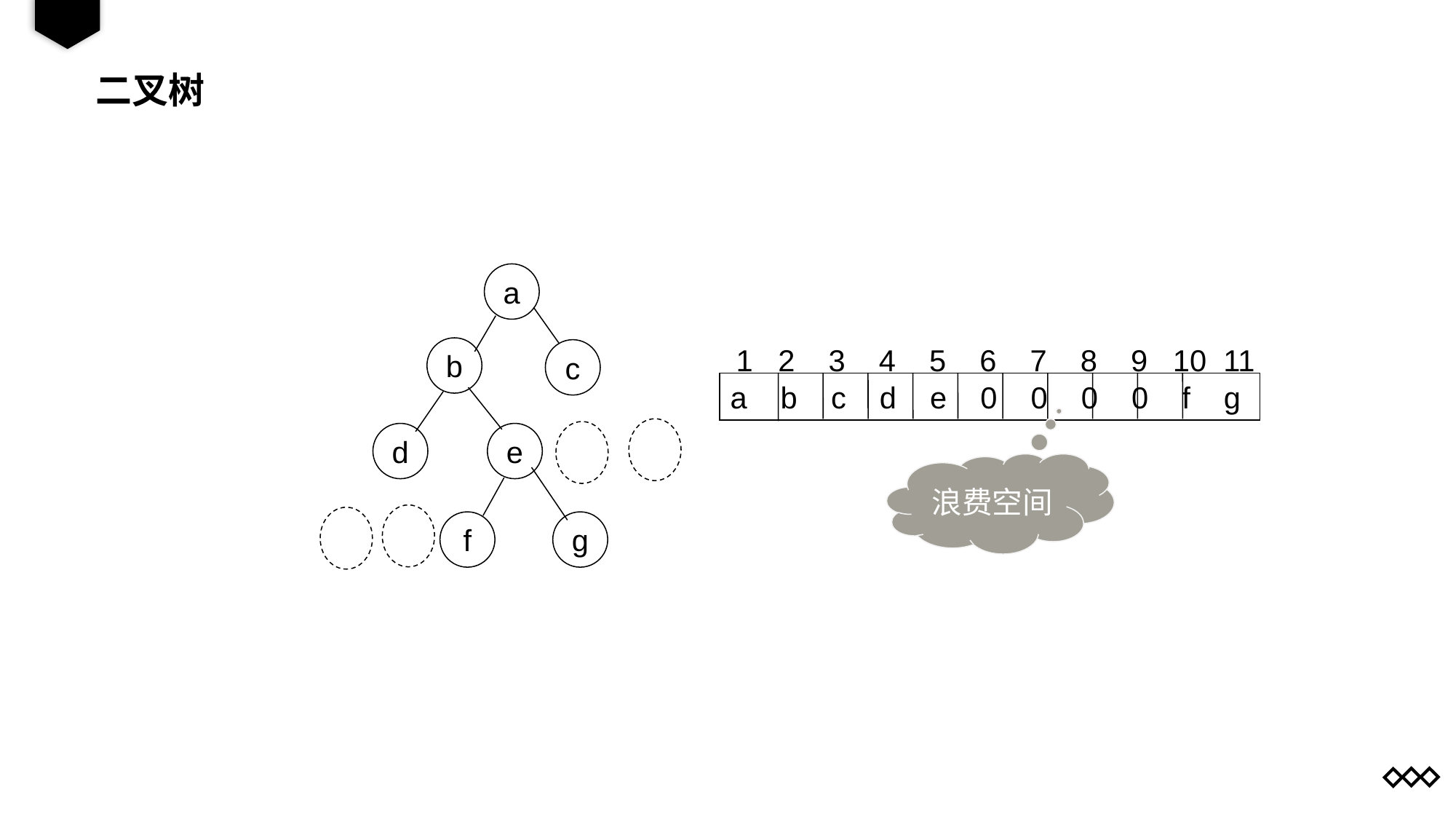

二叉树
a

1   2    3    4    5    6    7    8    9   10  11
b
c
a    b    c    d    e    0    0    0    0    f    g

d
e
浪费空间

f
g